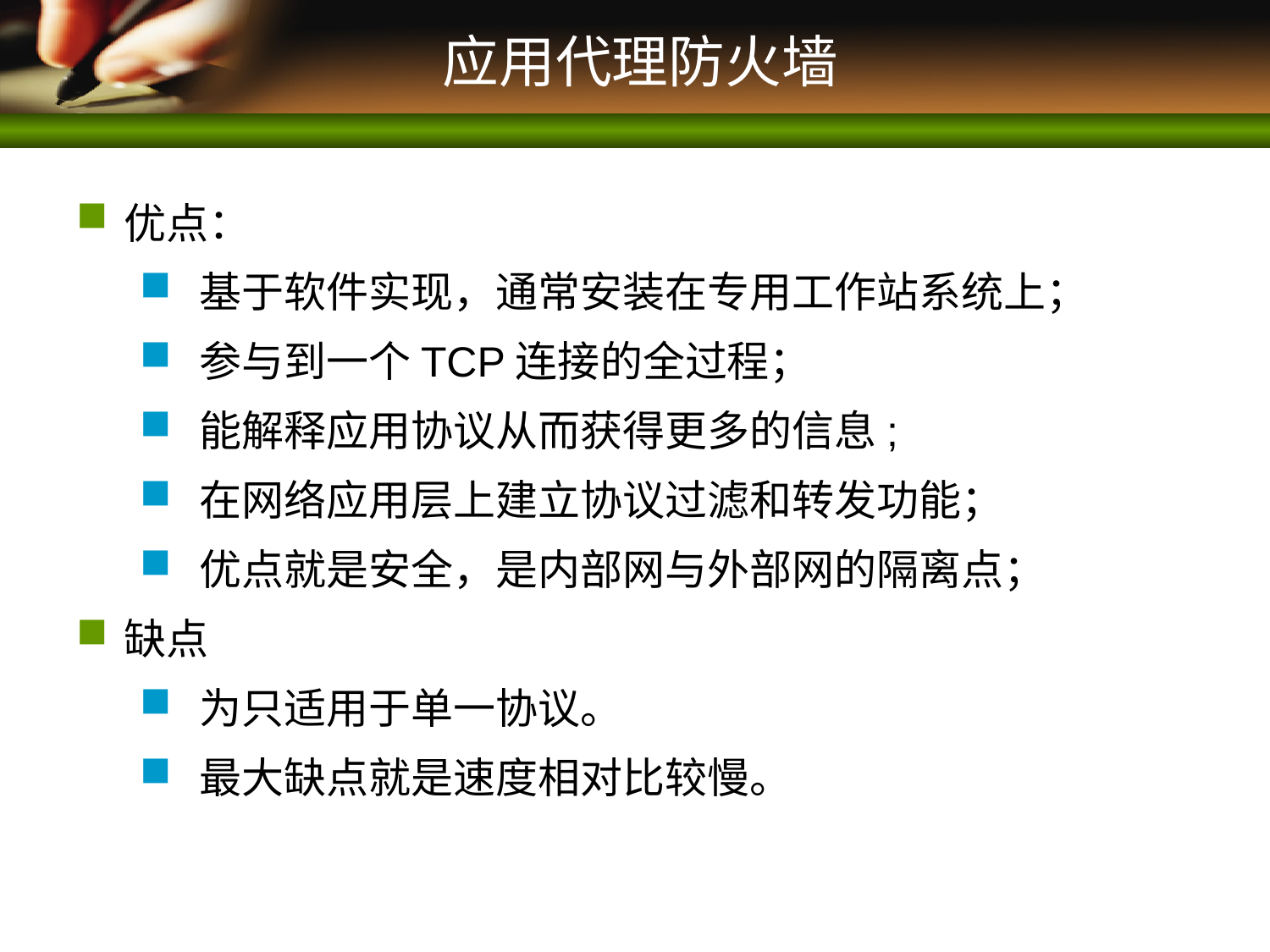

# 应用代理防火墙
优点：
 基于软件实现，通常安装在专用工作站系统上；
 参与到一个TCP连接的全过程；
 能解释应用协议从而获得更多的信息;
 在网络应用层上建立协议过滤和转发功能；
 优点就是安全，是内部网与外部网的隔离点；
缺点
 为只适用于单一协议。
 最大缺点就是速度相对比较慢。